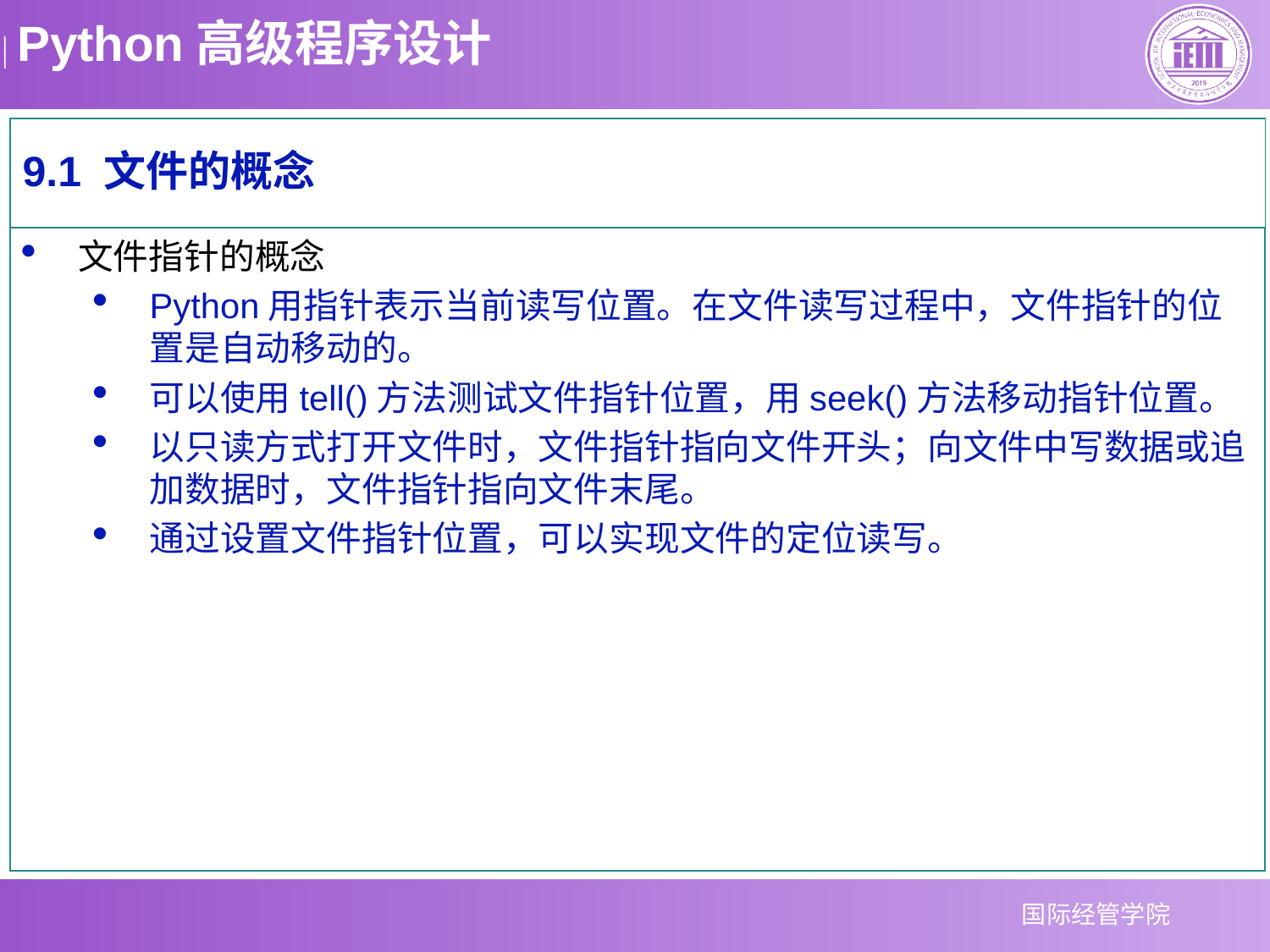

9.1 文件的概念
文件指针的概念
Python用指针表示当前读写位置。在文件读写过程中，文件指针的位置是自动移动的。
可以使用tell()方法测试文件指针位置，用seek()方法移动指针位置。
以只读方式打开文件时，文件指针指向文件开头；向文件中写数据或追加数据时，文件指针指向文件末尾。
通过设置文件指针位置，可以实现文件的定位读写。